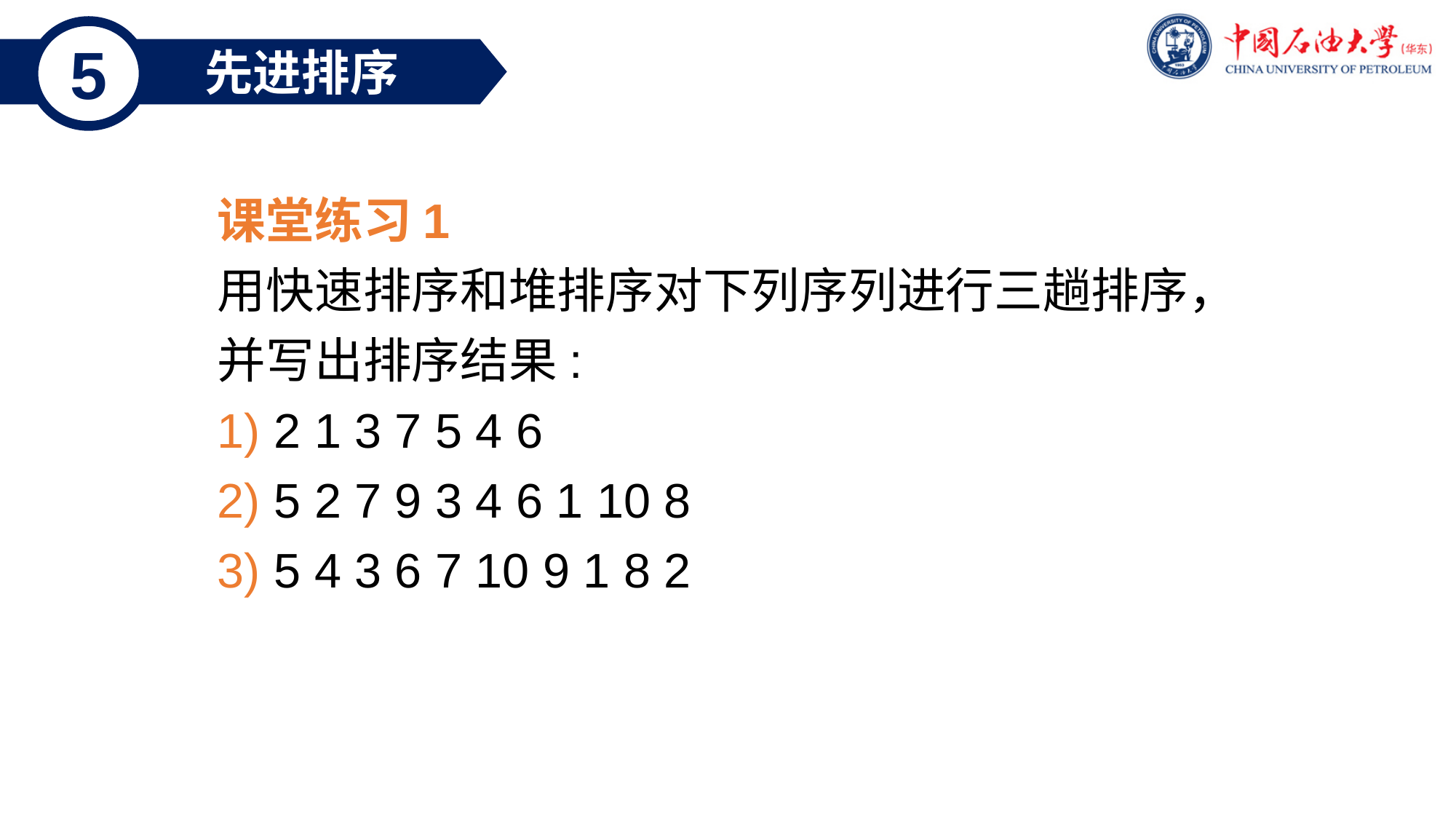

5
先进排序
课堂练习1
用快速排序和堆排序对下列序列进行三趟排序，
并写出排序结果:
1) 2 1 3 7 5 4 6
2) 5 2 7 9 3 4 6 1 10 8
3) 5 4 3 6 7 10 9 1 8 2